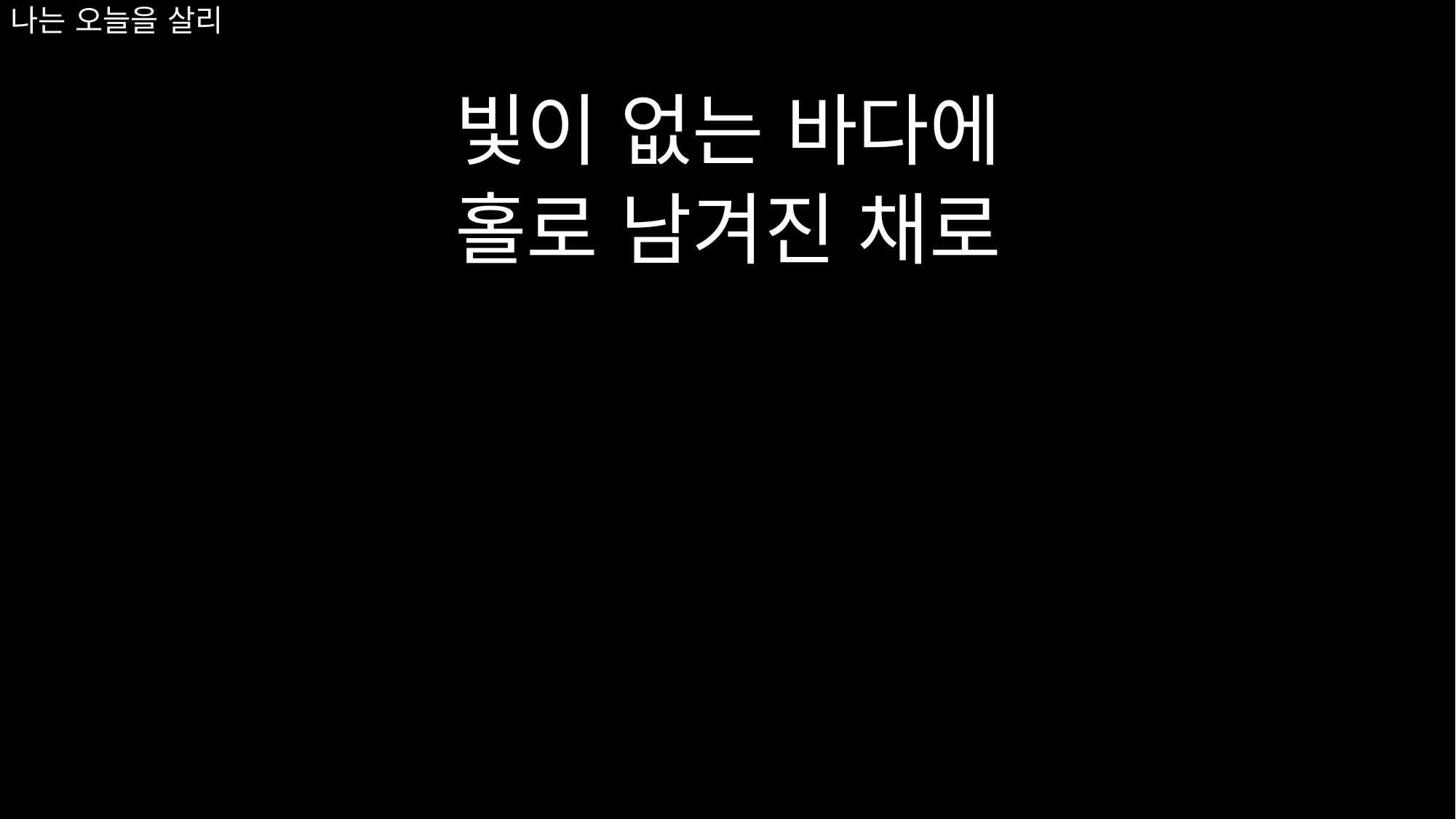

빛이 없는 바다에
홀로 남겨진 채로

# 나는 오늘을 살리